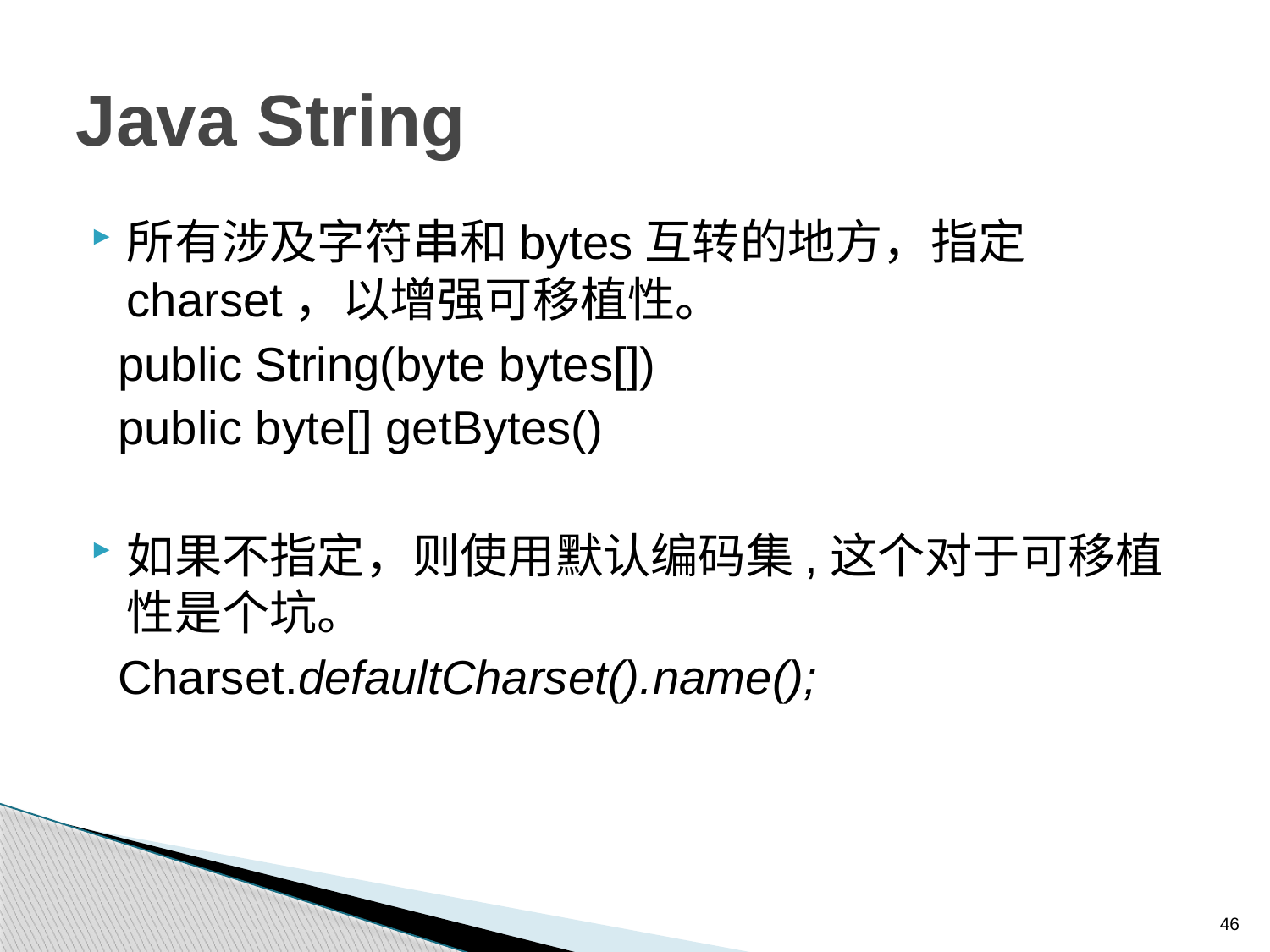

# Java String
所有涉及字符串和bytes互转的地方，指定charset，以增强可移植性。
  public String(byte bytes[])
  public byte[] getBytes()

如果不指定，则使用默认编码集,这个对于可移植性是个坑。
  Charset.defaultCharset().name();

46